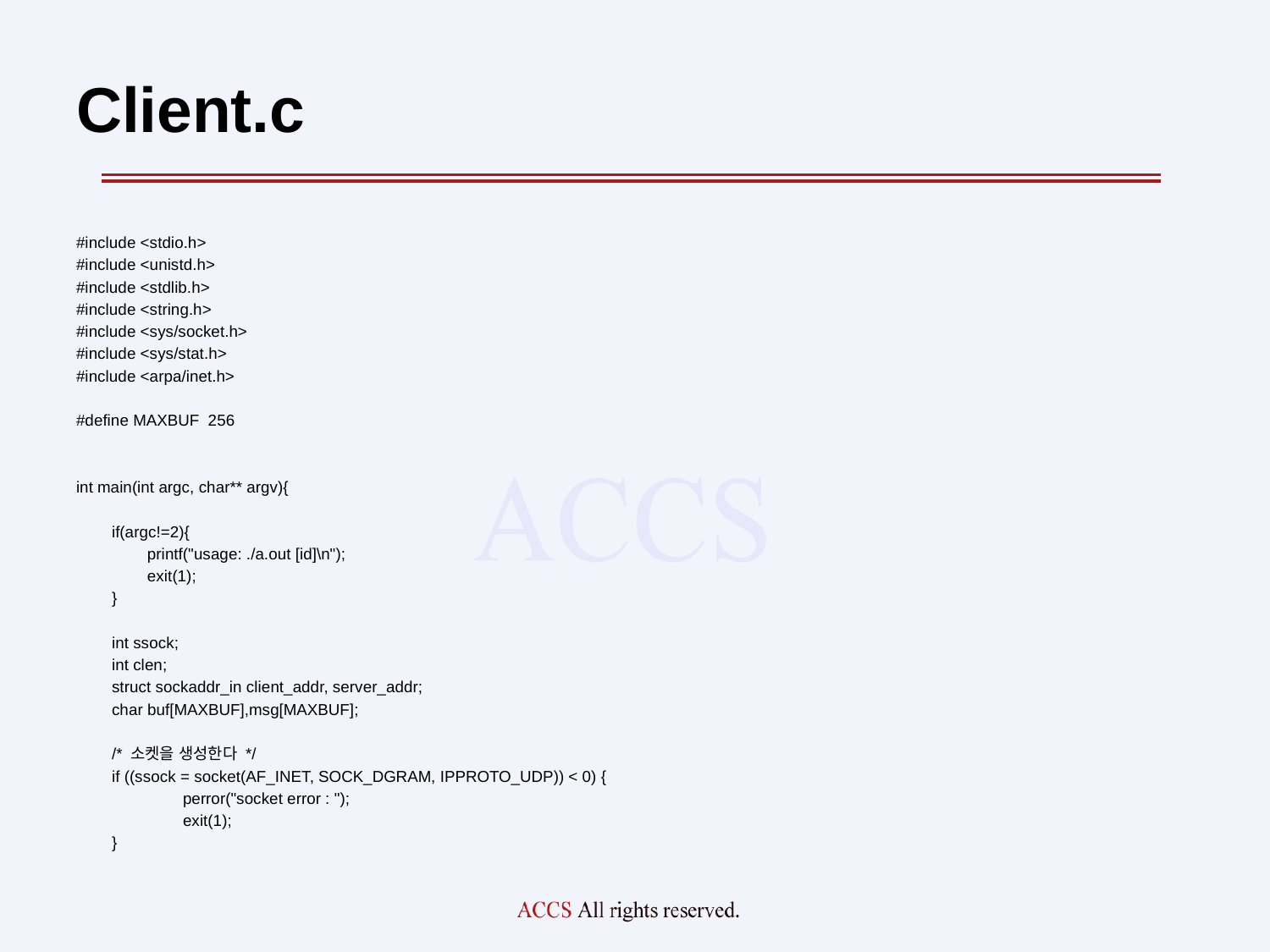

# Client.c
#include <stdio.h>
#include <unistd.h>
#include <stdlib.h>
#include <string.h>
#include <sys/socket.h>
#include <sys/stat.h>
#include <arpa/inet.h>

#define MAXBUF  256

int main(int argc, char** argv){

        if(argc!=2){
                printf("usage: ./a.out [id]\n");
                exit(1);
        }

        int ssock;
        int clen;
        struct sockaddr_in client_addr, server_addr;
        char buf[MAXBUF],msg[MAXBUF];

        /* 소켓을 생성한다 */
        if ((ssock = socket(AF_INET, SOCK_DGRAM, IPPROTO_UDP)) < 0) {
                        perror("socket error : ");
                        exit(1);
        }